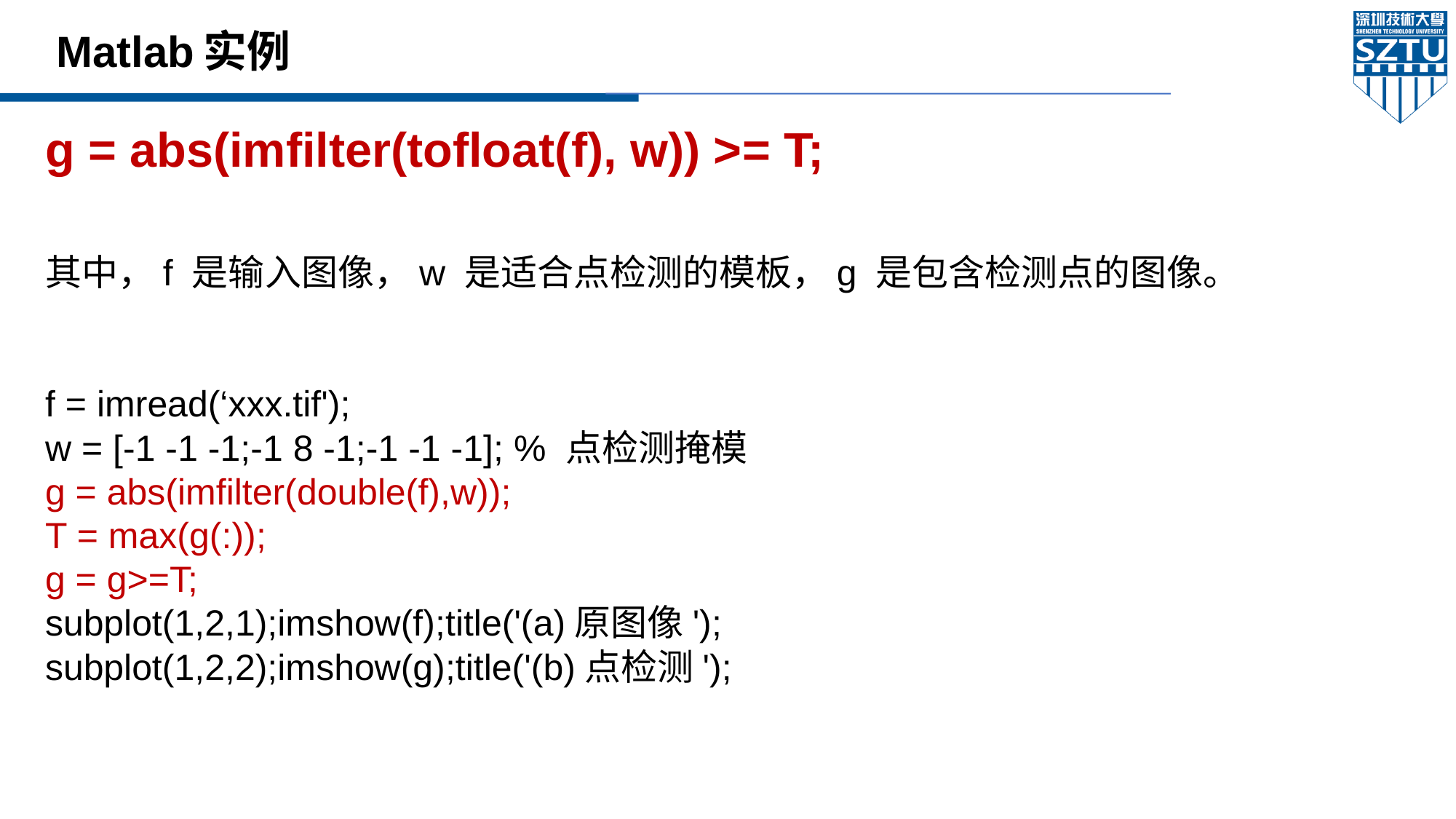

# Matlab实例
g = abs(imfilter(tofloat(f), w)) >= T;

其中，f 是输入图像，w 是适合点检测的模板，g 是包含检测点的图像。

f = imread(‘xxx.tif');
w = [-1 -1 -1;-1 8 -1;-1 -1 -1]; % 点检测掩模
g = abs(imfilter(double(f),w));
T = max(g(:));
g = g>=T;
subplot(1,2,1);imshow(f);title('(a)原图像');
subplot(1,2,2);imshow(g);title('(b)点检测');